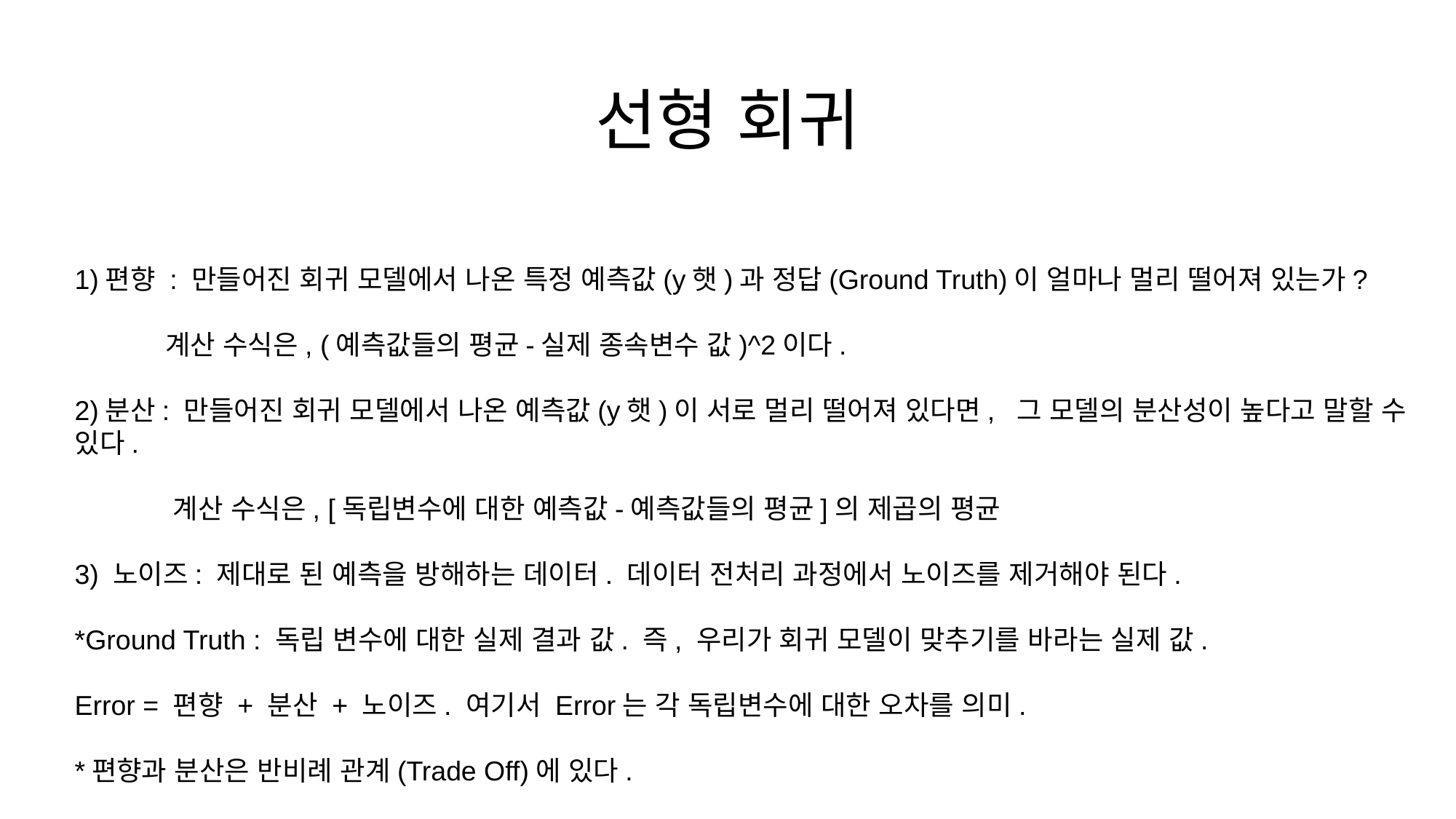

# 선형 회귀
1)편향 : 만들어진 회귀 모델에서 나온 특정 예측값(y햇)과 정답(Ground Truth)이 얼마나 멀리 떨어져 있는가?

           계산 수식은, (예측값들의 평균-실제 종속변수 값)^2이다.

2)분산: 만들어진 회귀 모델에서 나온 예측값(y햇)이 서로 멀리 떨어져 있다면,  그 모델의 분산성이 높다고 말할 수 있다.

            계산 수식은, [독립변수에 대한 예측값-예측값들의 평균]의 제곱의 평균

3) 노이즈: 제대로 된 예측을 방해하는 데이터. 데이터 전처리 과정에서 노이즈를 제거해야 된다.

*Ground Truth : 독립 변수에 대한 실제 결과 값. 즉, 우리가 회귀 모델이 맞추기를 바라는 실제 값.

Error = 편향 + 분산 + 노이즈. 여기서 Error는 각 독립변수에 대한 오차를 의미.

*편향과 분산은 반비례 관계(Trade Off)에 있다.